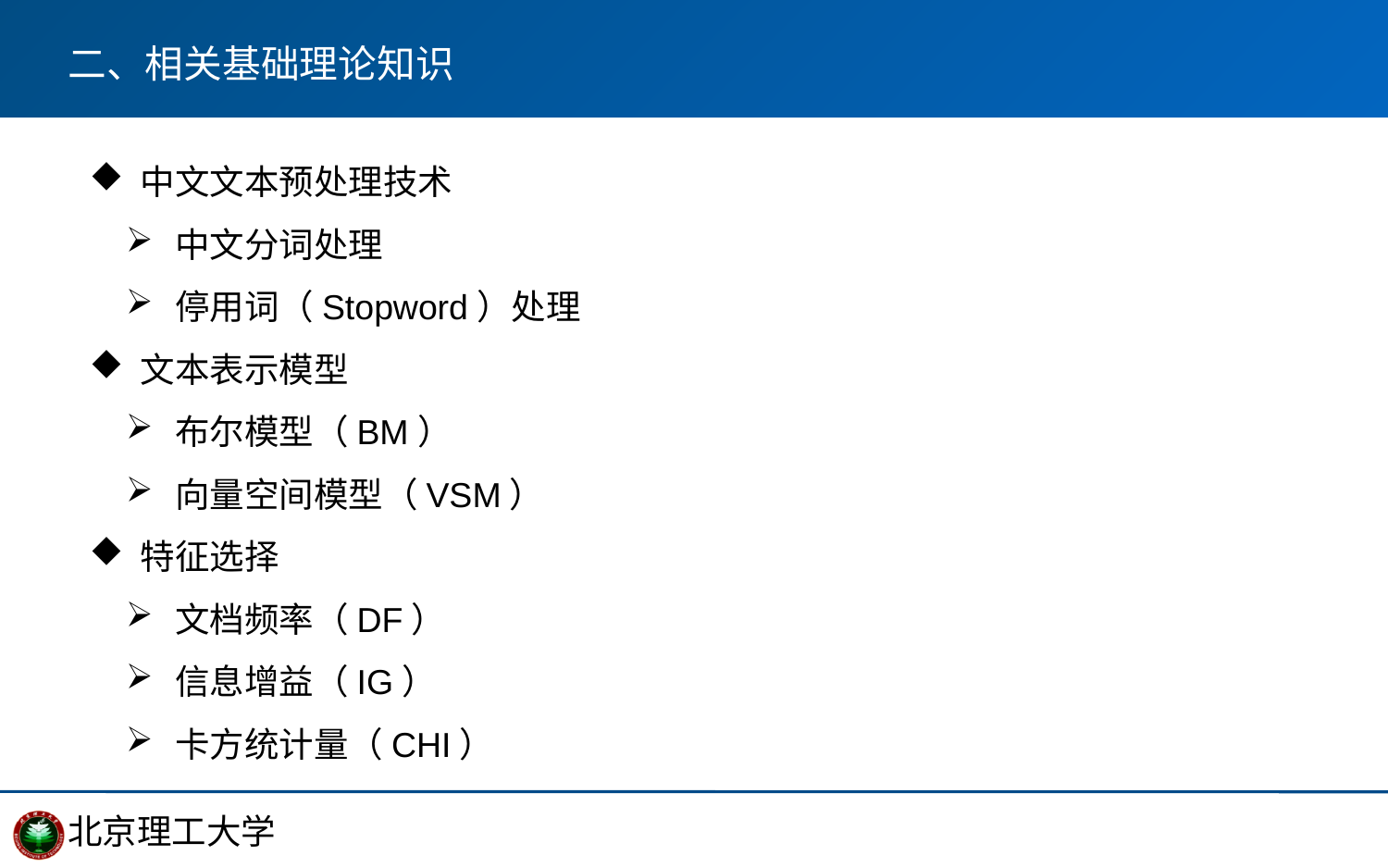

二、相关基础理论知识
 中文文本预处理技术
 中文分词处理
 停用词（Stopword）处理
 文本表示模型
 布尔模型（BM）
 向量空间模型（VSM）
 特征选择
 文档频率（DF）
 信息增益（IG）
 卡方统计量（CHI）